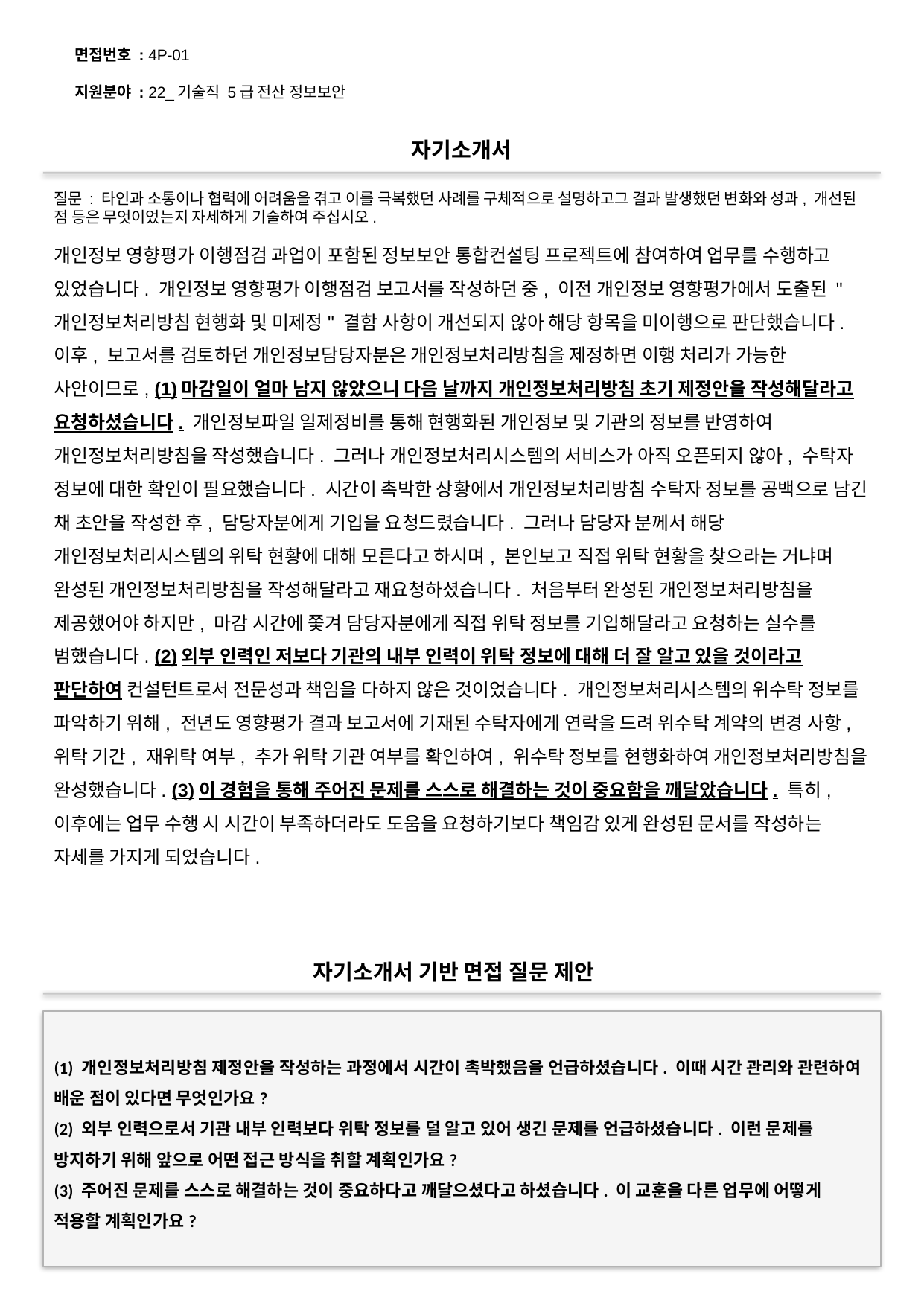

면접번호 : 4P-01

지원분야 : 22_기술직 5급 전산 정보보안
#

자기소개서

질문 : 타인과 소통이나 협력에 어려움을 겪고 이를 극복했던 사례를 구체적으로 설명하고그 결과 발생했던 변화와 성과, 개선된 점 등은 무엇이었는지 자세하게 기술하여 주십시오.

개인정보 영향평가 이행점검 과업이 포함된 정보보안 통합컨설팅 프로젝트에 참여하여 업무를 수행하고 있었습니다. 개인정보 영향평가 이행점검 보고서를 작성하던 중, 이전 개인정보 영향평가에서 도출된 "개인정보처리방침 현행화 및 미제정" 결함 사항이 개선되지 않아 해당 항목을 미이행으로 판단했습니다. 이후, 보고서를 검토하던 개인정보담당자분은 개인정보처리방침을 제정하면 이행 처리가 가능한 사안이므로, (1)마감일이 얼마 남지 않았으니 다음 날까지 개인정보처리방침 초기 제정안을 작성해달라고 요청하셨습니다. 개인정보파일 일제정비를 통해 현행화된 개인정보 및 기관의 정보를 반영하여 개인정보처리방침을 작성했습니다. 그러나 개인정보처리시스템의 서비스가 아직 오픈되지 않아, 수탁자 정보에 대한 확인이 필요했습니다. 시간이 촉박한 상황에서 개인정보처리방침 수탁자 정보를 공백으로 남긴 채 초안을 작성한 후, 담당자분에게 기입을 요청드렸습니다. 그러나 담당자 분께서 해당 개인정보처리시스템의 위탁 현황에 대해 모른다고 하시며, 본인보고 직접 위탁 현황을 찾으라는 거냐며 완성된 개인정보처리방침을 작성해달라고 재요청하셨습니다. 처음부터 완성된 개인정보처리방침을 제공했어야 하지만, 마감 시간에 쫓겨 담당자분에게 직접 위탁 정보를 기입해달라고 요청하는 실수를 범했습니다. (2)외부 인력인 저보다 기관의 내부 인력이 위탁 정보에 대해 더 잘 알고 있을 것이라고 판단하여 컨설턴트로서 전문성과 책임을 다하지 않은 것이었습니다. 개인정보처리시스템의 위수탁 정보를 파악하기 위해, 전년도 영향평가 결과 보고서에 기재된 수탁자에게 연락을 드려 위수탁 계약의 변경 사항, 위탁 기간, 재위탁 여부, 추가 위탁 기관 여부를 확인하여, 위수탁 정보를 현행화하여 개인정보처리방침을 완성했습니다. (3)이 경험을 통해 주어진 문제를 스스로 해결하는 것이 중요함을 깨달았습니다. 특히, 이후에는 업무 수행 시 시간이 부족하더라도 도움을 요청하기보다 책임감 있게 완성된 문서를 작성하는 자세를 가지게 되었습니다.

자기소개서 기반 면접 질문 제안

(1) 개인정보처리방침 제정안을 작성하는 과정에서 시간이 촉박했음을 언급하셨습니다. 이때 시간 관리와 관련하여 배운 점이 있다면 무엇인가요?
(2) 외부 인력으로서 기관 내부 인력보다 위탁 정보를 덜 알고 있어 생긴 문제를 언급하셨습니다. 이런 문제를 방지하기 위해 앞으로 어떤 접근 방식을 취할 계획인가요?
(3) 주어진 문제를 스스로 해결하는 것이 중요하다고 깨달으셨다고 하셨습니다. 이 교훈을 다른 업무에 어떻게 적용할 계획인가요?